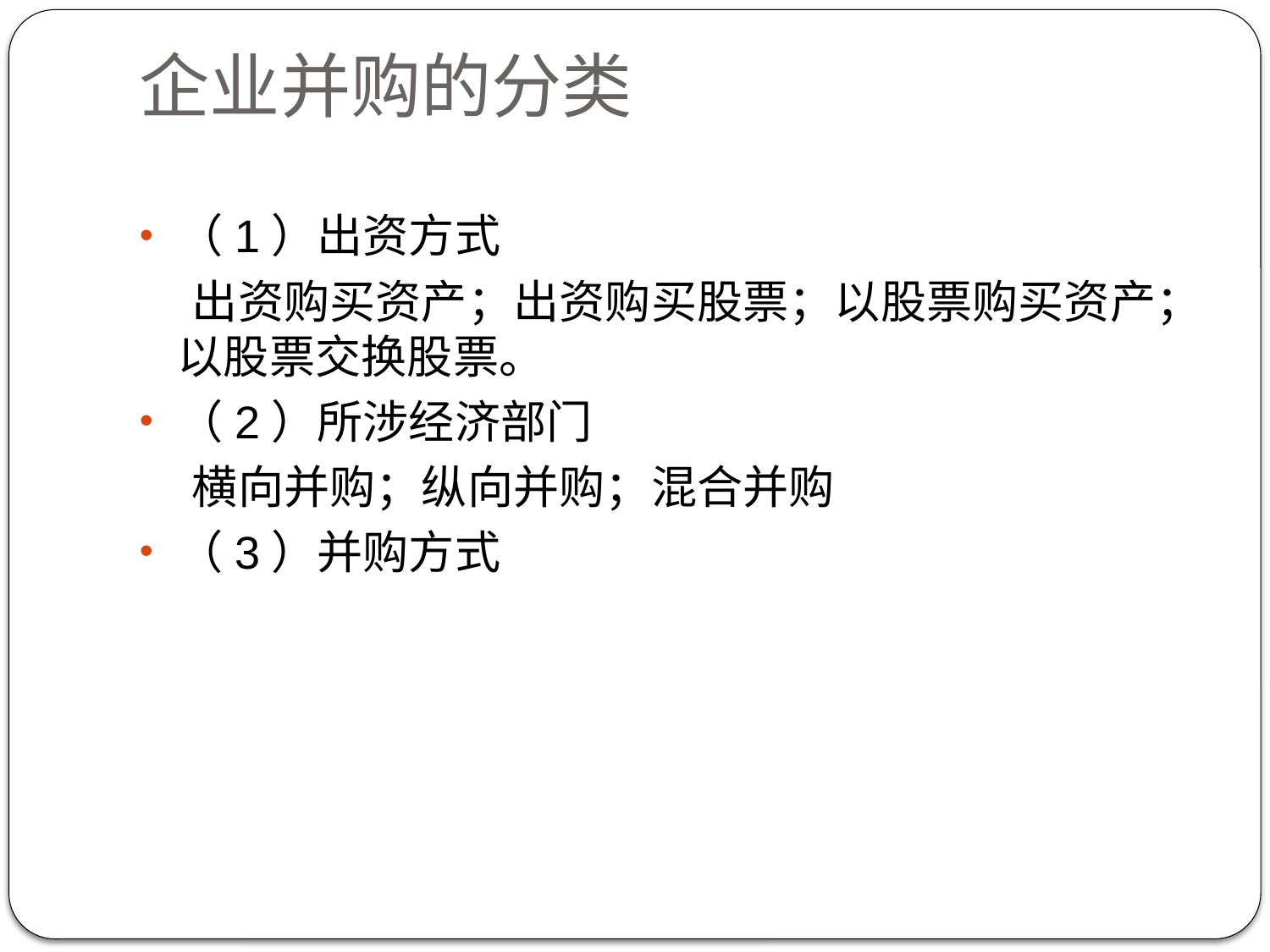

# 企业并购的分类
（1）出资方式
    出资购买资产；出资购买股票；以股票购买资产；以股票交换股票。
（2）所涉经济部门
    横向并购；纵向并购；混合并购
（3）并购方式
8